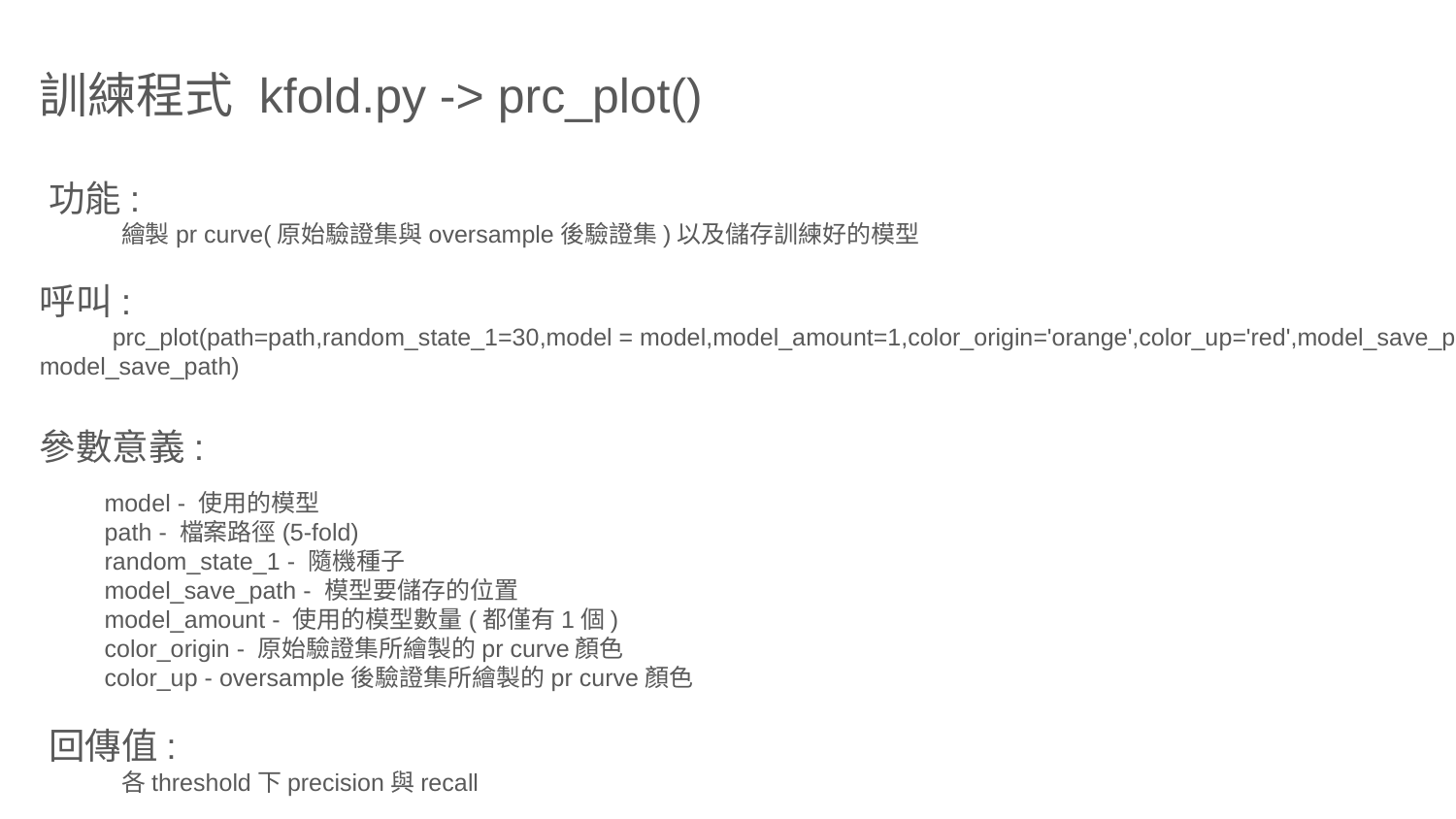

訓練程式 kfold.py -> prc_plot()
功能:
繪製pr curve(原始驗證集與oversample後驗證集)以及儲存訓練好的模型
呼叫:
prc_plot(path=path,random_state_1=30,model = model,model_amount=1,color_origin='orange',color_up='red',model_save_path = model_save_path)
參數意義:
model - 使用的模型
path - 檔案路徑(5-fold)
random_state_1 - 隨機種子
model_save_path - 模型要儲存的位置
model_amount - 使用的模型數量(都僅有1個)
color_origin - 原始驗證集所繪製的pr curve顏色
color_up - oversample後驗證集所繪製的pr curve顏色
回傳值:
各threshold下precision與recall